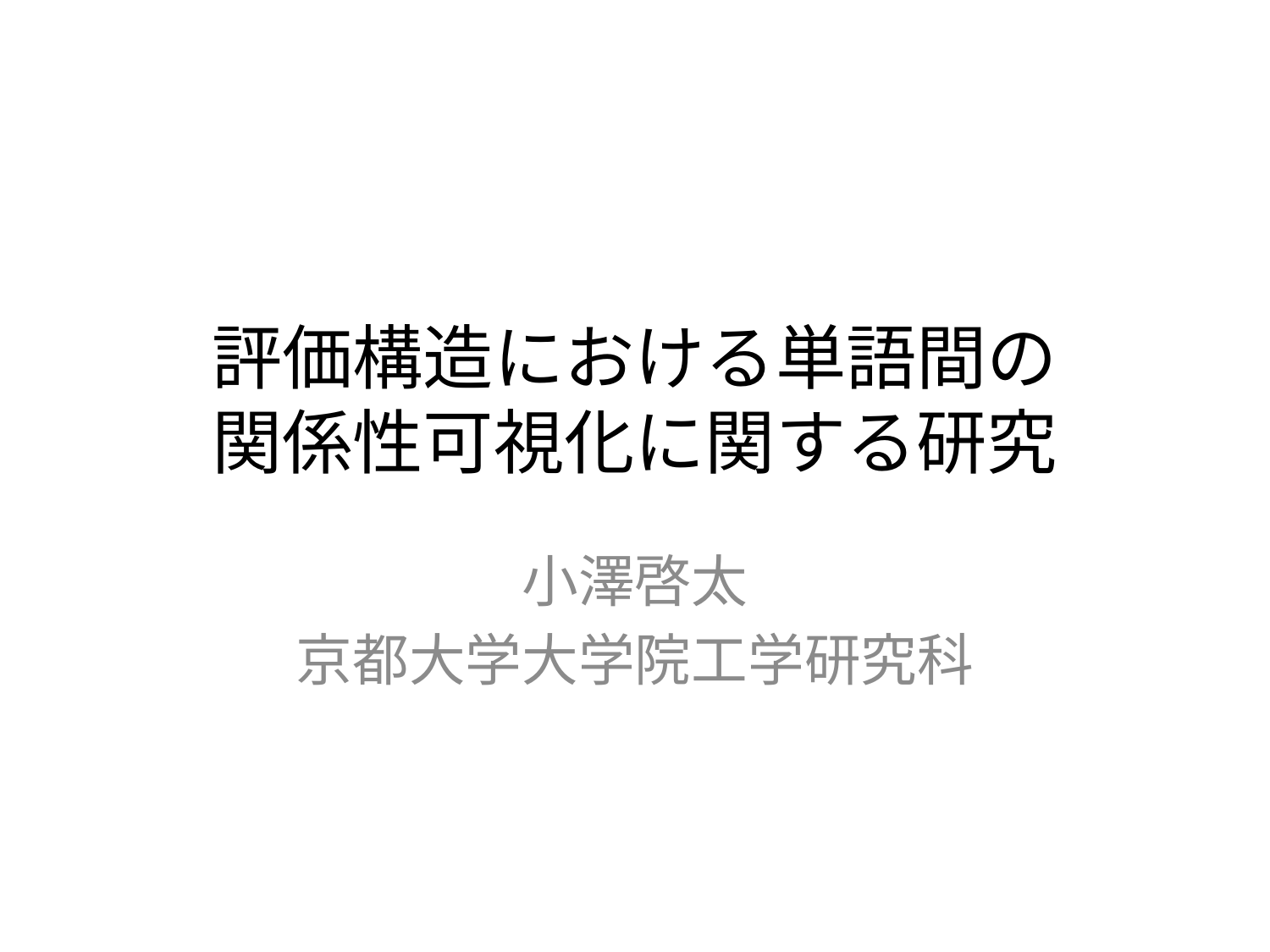

# 評価構造における単語間の 関係性可視化に関する研究
小澤啓太
京都大学大学院工学研究科